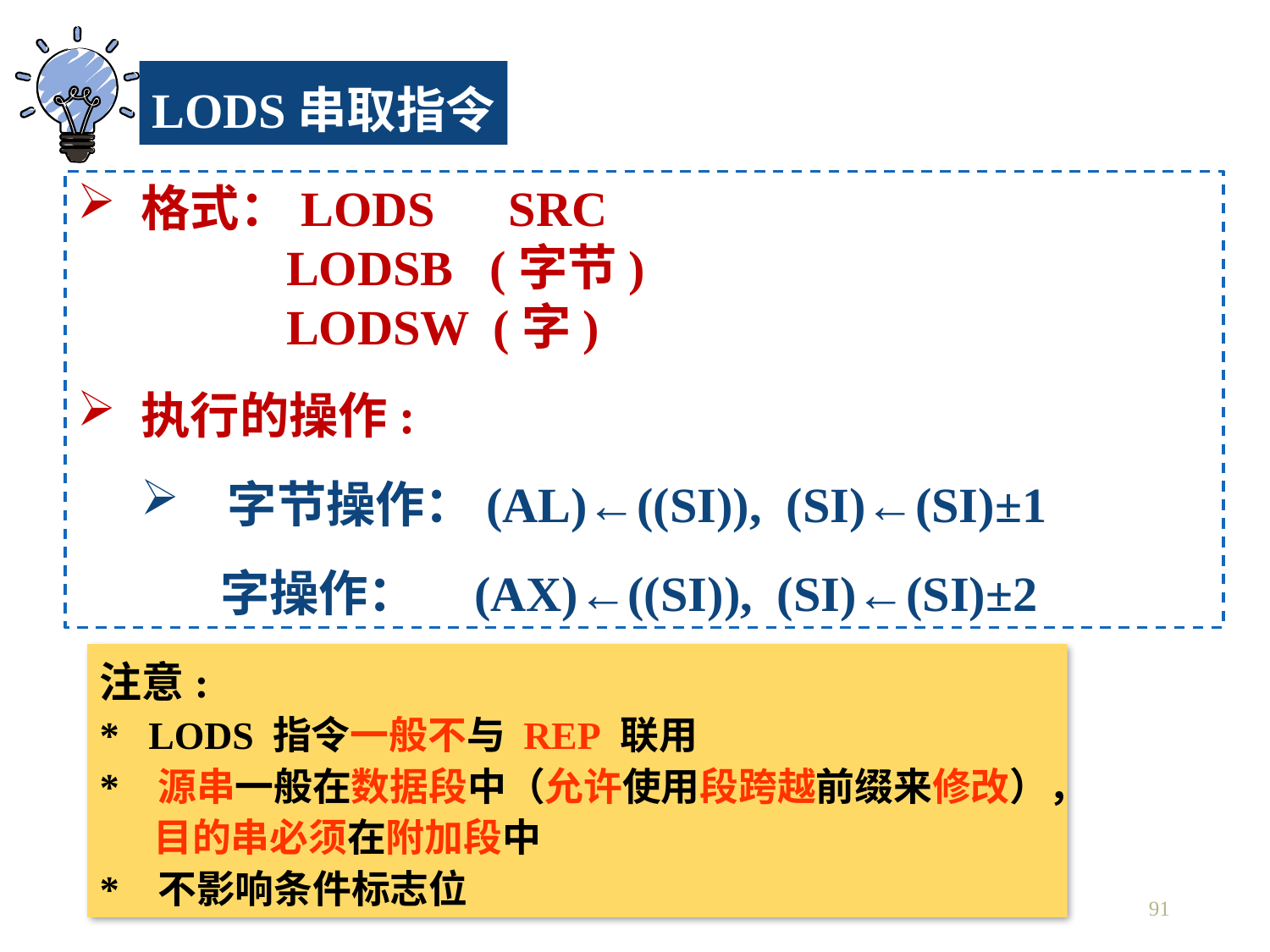

LODS串取指令
格式：LODS      SRC
                 LODSB   (字节)
                 LODSW  (字)
执行的操作:
 字节操作：(AL)←((SI)),  (SI)←(SI)±1
      字操作：    (AX)←((SI)),  (SI)←(SI)±2

注意:
*   LODS 指令一般不与 REP 联用
*   源串一般在数据段中（允许使用段跨越前缀来修改），
     目的串必须在附加段中
*   不影响条件标志位
91